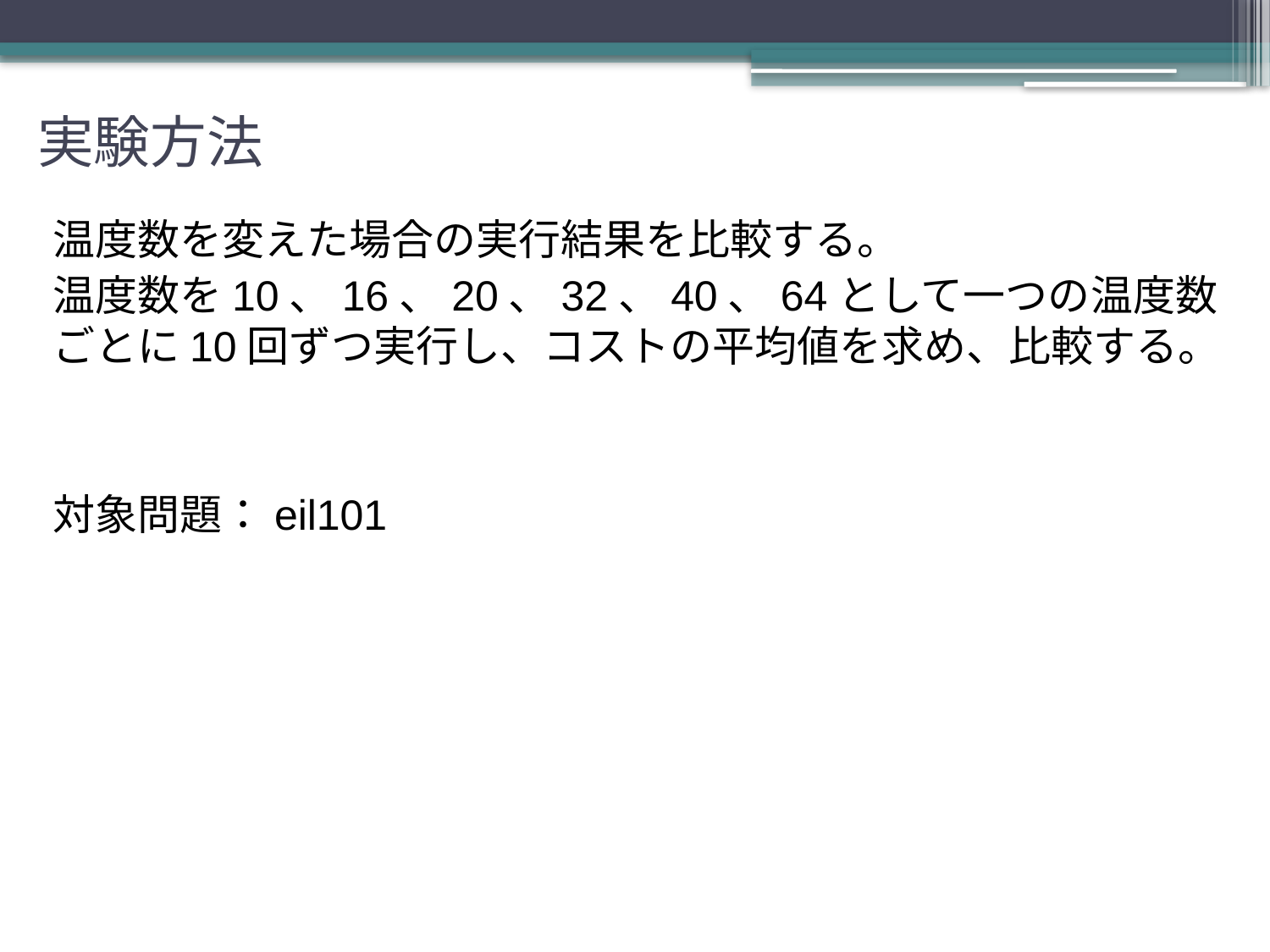

# 実験方法
温度数を変えた場合の実行結果を比較する。
温度数を10、16、20、32、40、64として一つの温度数ごとに10回ずつ実行し、コストの平均値を求め、比較する。

対象問題：eil101